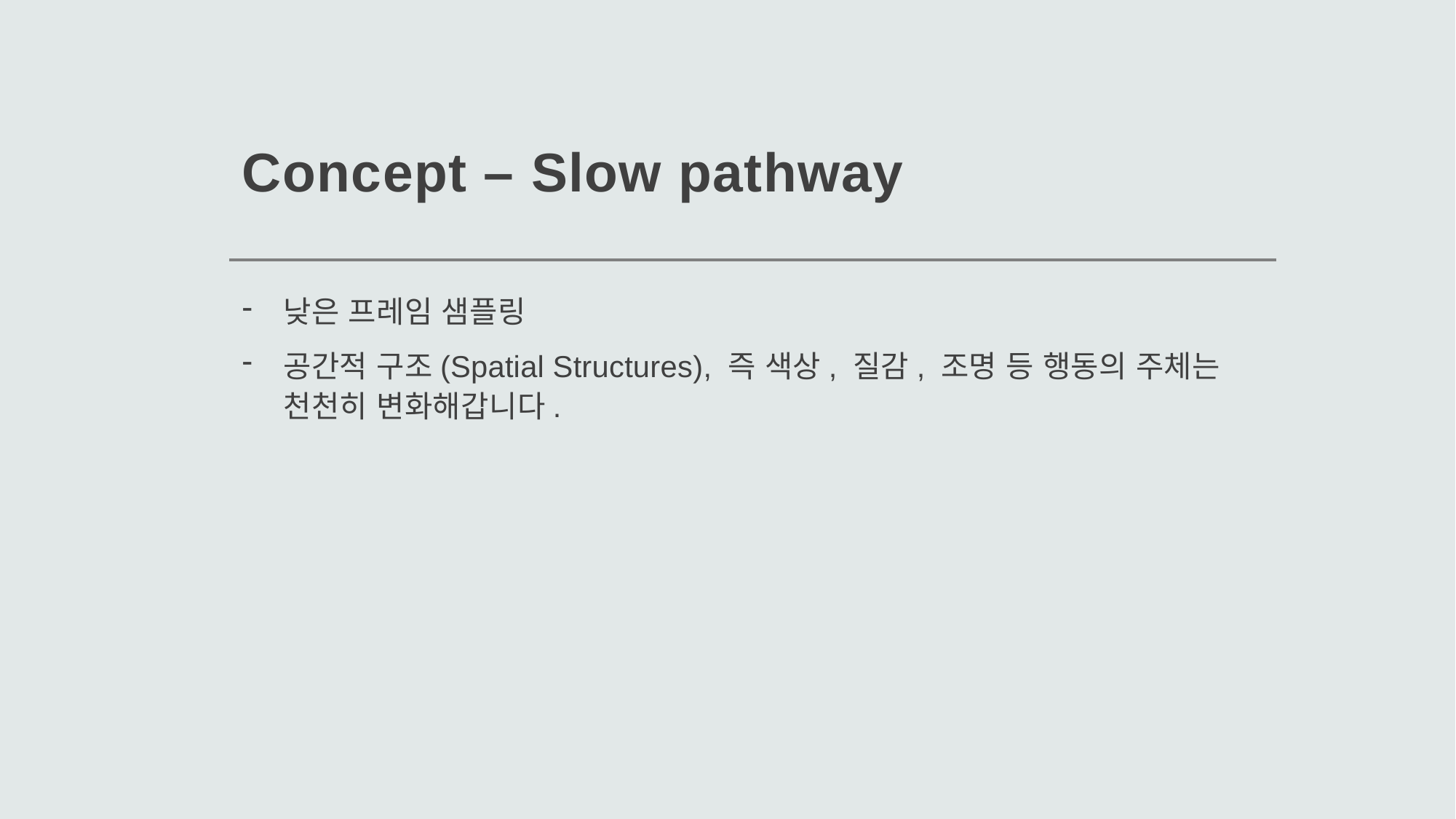

# Concept – Slow pathway
낮은 프레임 샘플링
공간적 구조(Spatial Structures), 즉 색상, 질감, 조명 등 행동의 주체는 천천히 변화해갑니다.